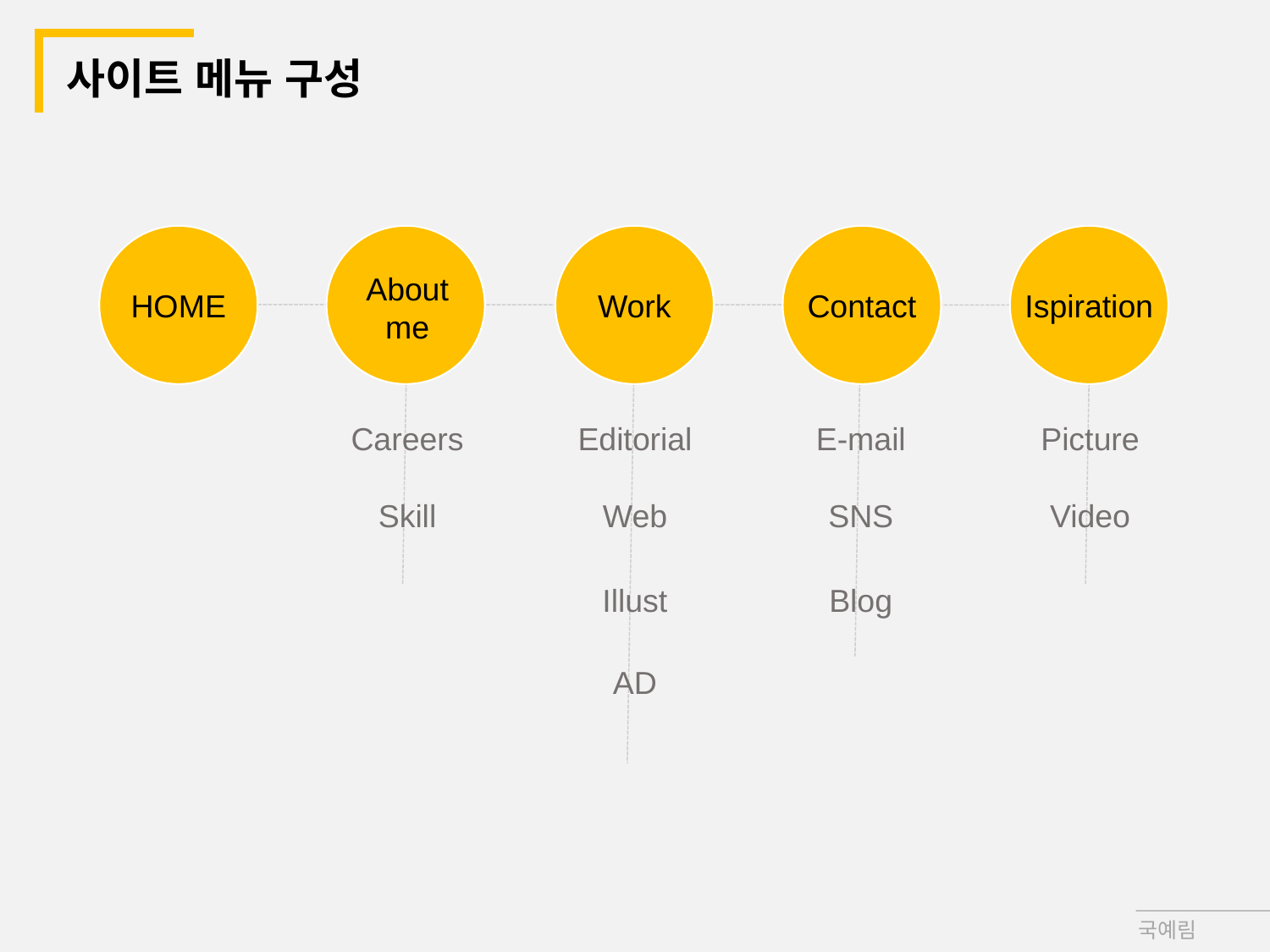

# 사이트 메뉴 구성

About me

Work

Contact

Ispiration
HOME
Careers
Editorial
E-mail
Picture
Skill
Web
SNS
Video
Illust
Blog
AD